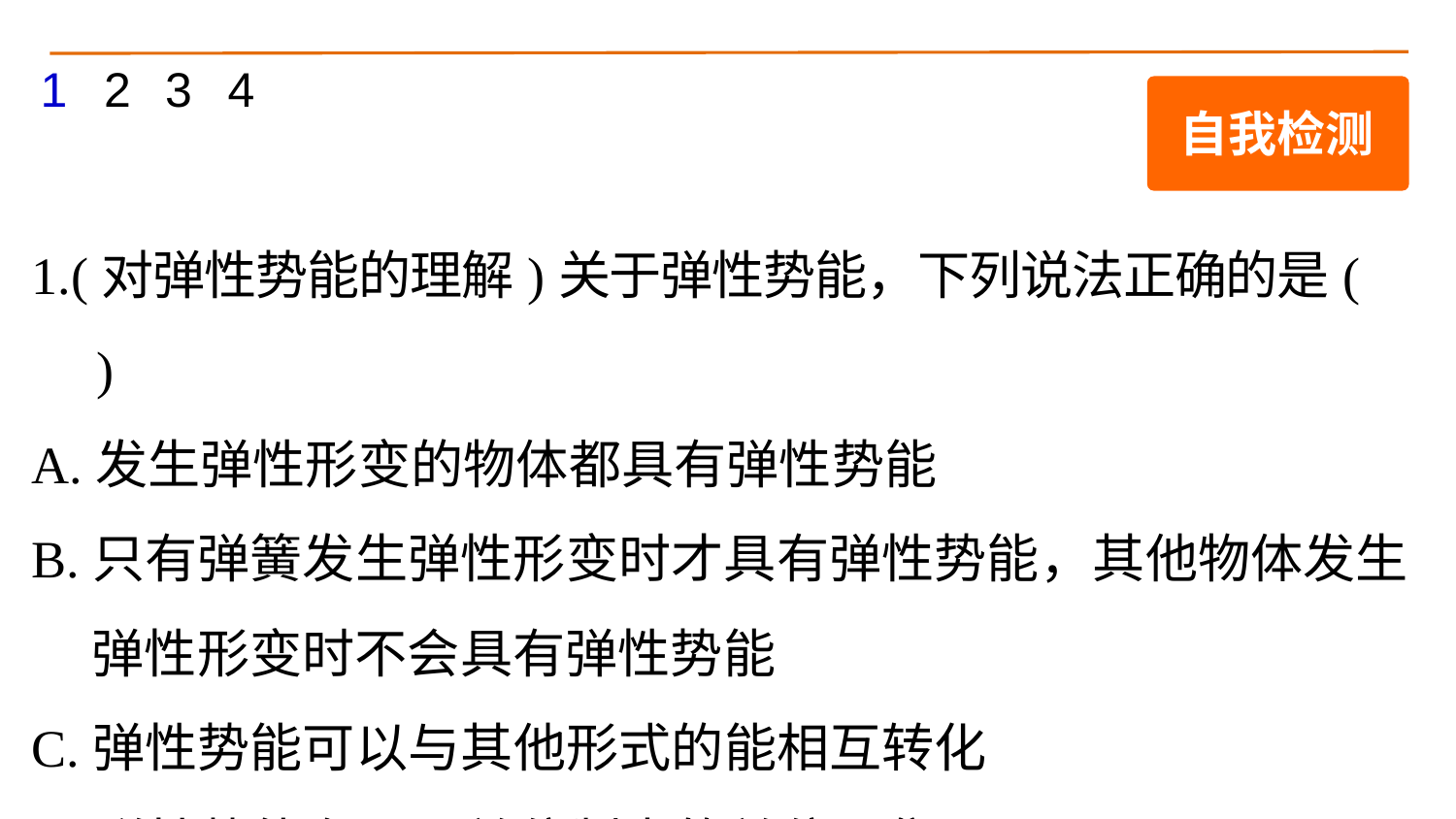

1
2
3
4

自我检测
1.(对弹性势能的理解)关于弹性势能，下列说法正确的是(　　)
A.发生弹性形变的物体都具有弹性势能
B.只有弹簧发生弹性形变时才具有弹性势能，其他物体发生
    弹性形变时不会具有弹性势能
C.弹性势能可以与其他形式的能相互转化
D.弹性势能在国际单位制中的单位是焦耳